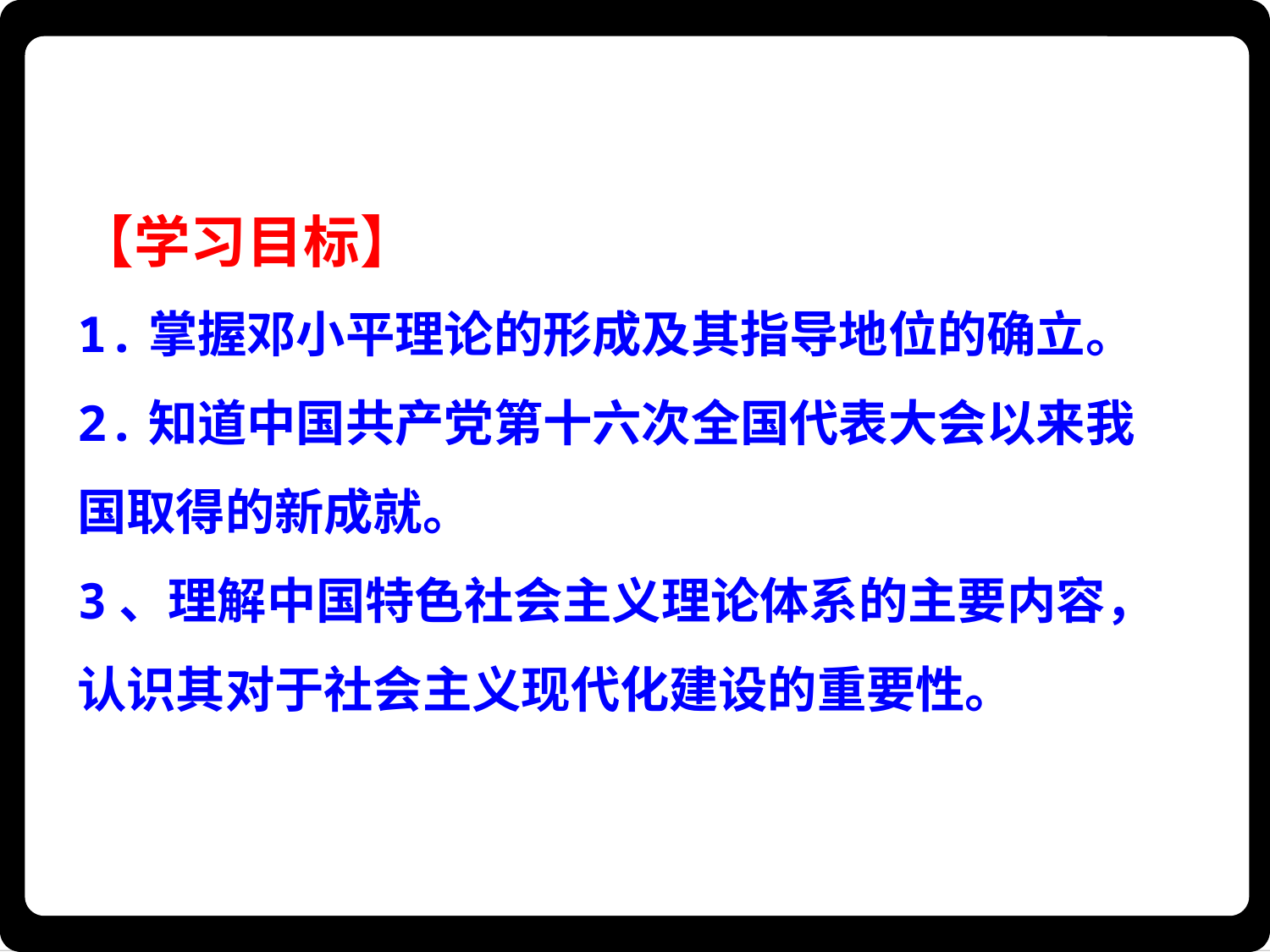

【学习目标】
1.掌握邓小平理论的形成及其指导地位的确立。
2.知道中国共产党第十六次全国代表大会以来我国取得的新成就。
3、理解中国特色社会主义理论体系的主要内容，认识其对于社会主义现代化建设的重要性。